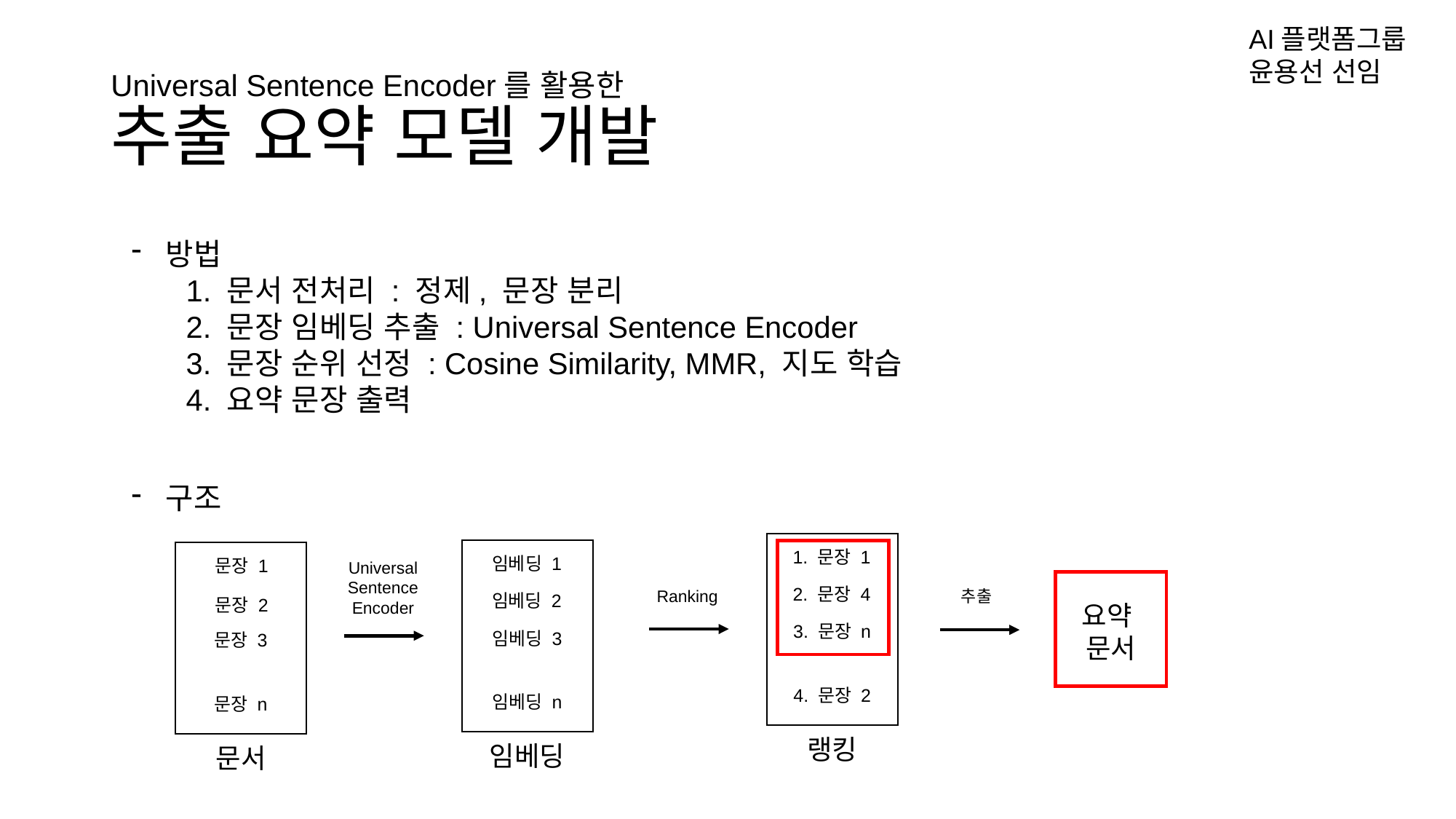

AI플랫폼그룹
윤용선 선임
# Universal Sentence Encoder를 활용한 추출 요약 모델 개발
방법
1. 문서 전처리 : 정제, 문장 분리
2. 문장 임베딩 추출 : Universal Sentence Encoder
3. 문장 순위 선정 : Cosine Similarity, MMR, 지도 학습
4. 요약 문장 출력
구조

1. 문장 1

임베딩 1
문장 1
Universal Sentence Encoder

2. 문장 4
Ranking
추출
임베딩 2
문장 2
요약
문서
3. 문장 n
임베딩 3
문장 3
4. 문장 2
임베딩 n
문장 n
랭킹
임베딩
문서